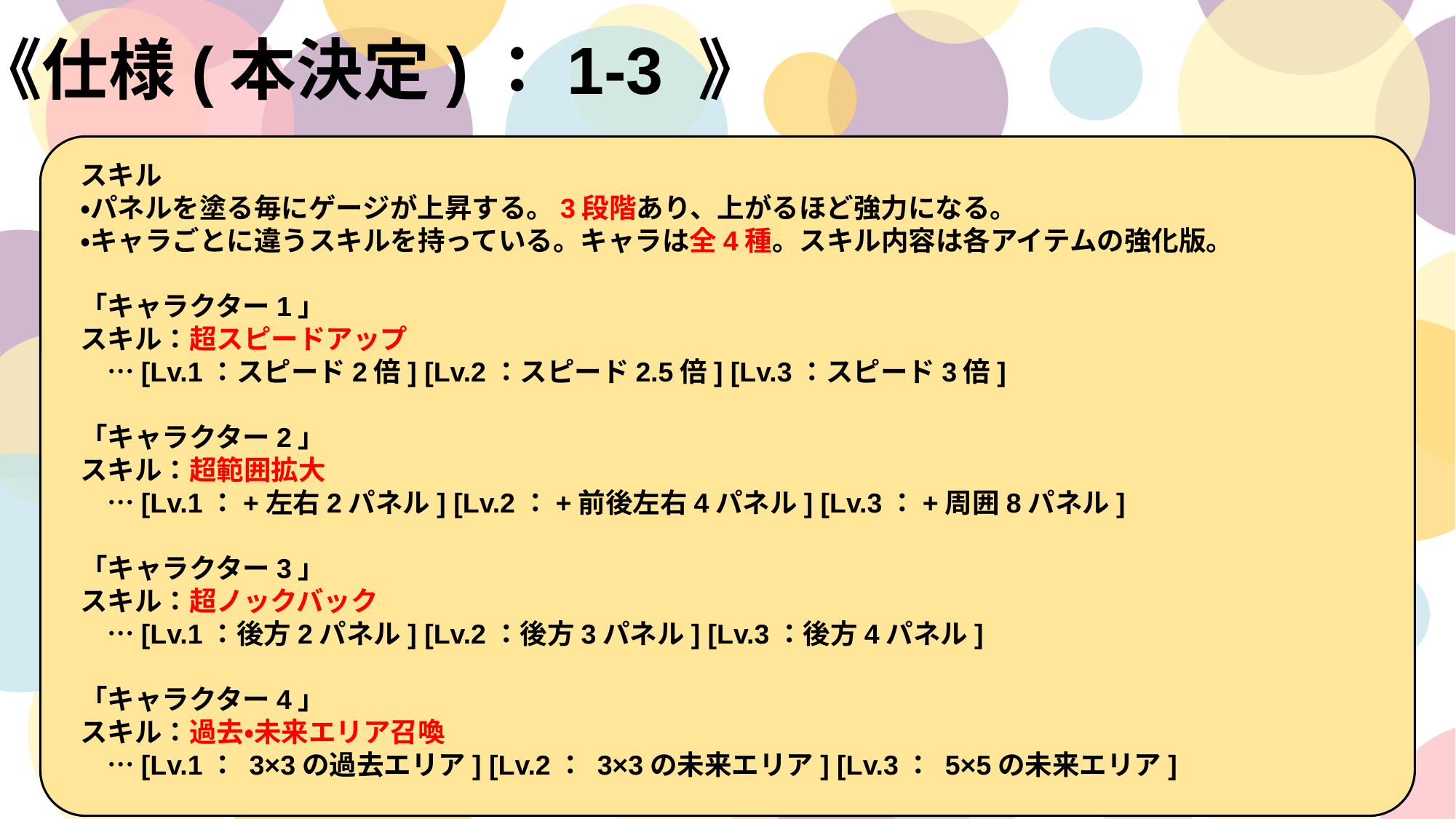

《仕様(本決定)：1-3 》

スキル
・パネルを塗る毎にゲージが上昇する。3段階あり、上がるほど強力になる。
・キャラごとに違うスキルを持っている。キャラは全4種。スキル内容は各アイテムの強化版。

「キャラクター1」
スキル：超スピードアップ
　…[Lv.1：スピード2倍] [Lv.2：スピード2.5倍] [Lv.3：スピード3倍]

「キャラクター2」
スキル：超範囲拡大
　…[Lv.1：+左右2パネル] [Lv.2：+前後左右4パネル] [Lv.3：+周囲8パネル]

「キャラクター3」
スキル：超ノックバック
　…[Lv.1：後方2パネル] [Lv.2：後方3パネル] [Lv.3：後方4パネル]

「キャラクター4」
スキル：過去・未来エリア召喚
　…[Lv.1： 3×3の過去エリア] [Lv.2： 3×3の未来エリア] [Lv.3： 5×5の未来エリア]